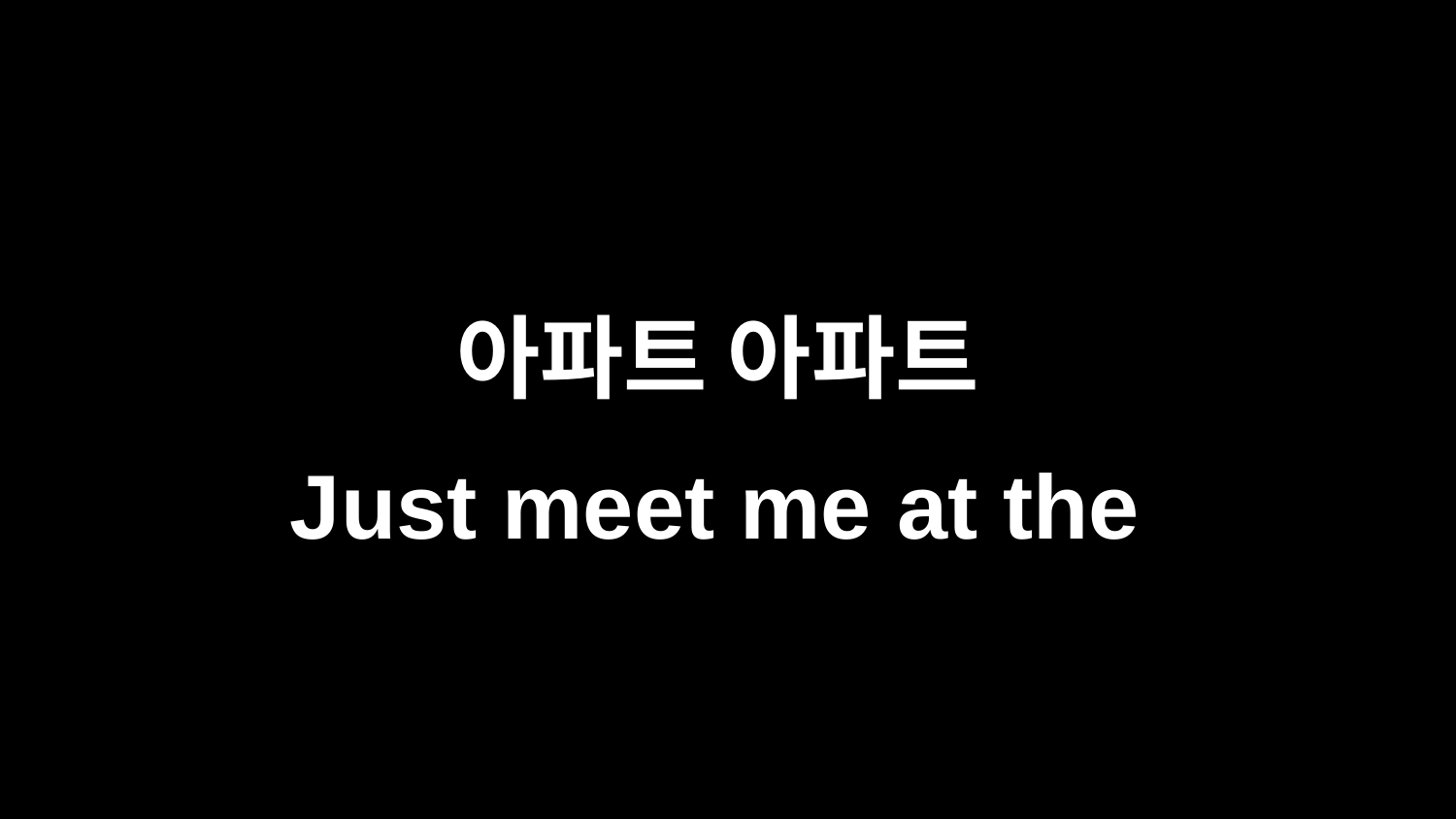

아파트 아파트
Just meet me at the